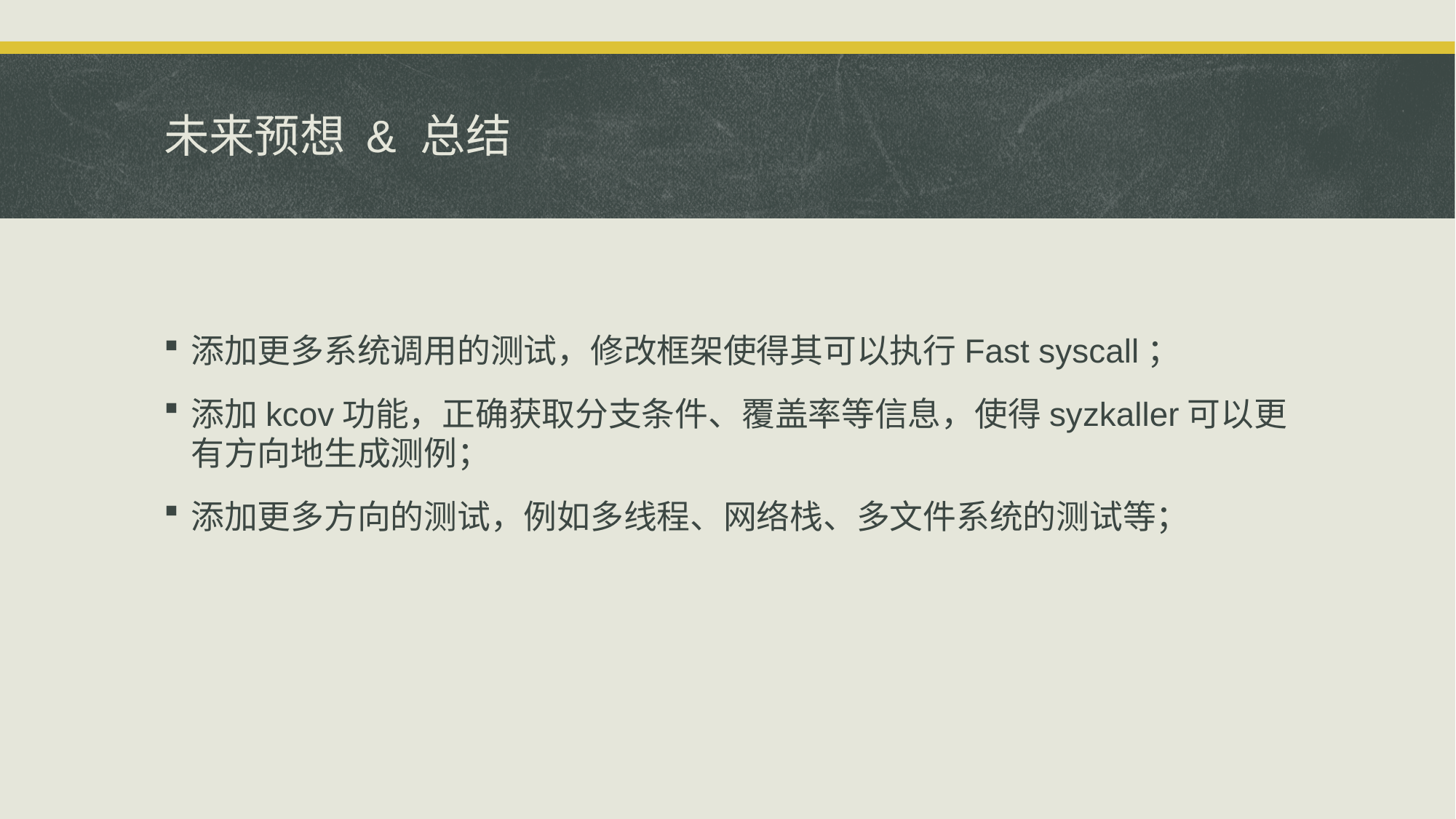

# 未来预想 & 总结

添加更多系统调用的测试，修改框架使得其可以执行Fast syscall；
添加kcov功能，正确获取分支条件、覆盖率等信息，使得syzkaller可以更有方向地生成测例；
添加更多方向的测试，例如多线程、网络栈、多文件系统的测试等；